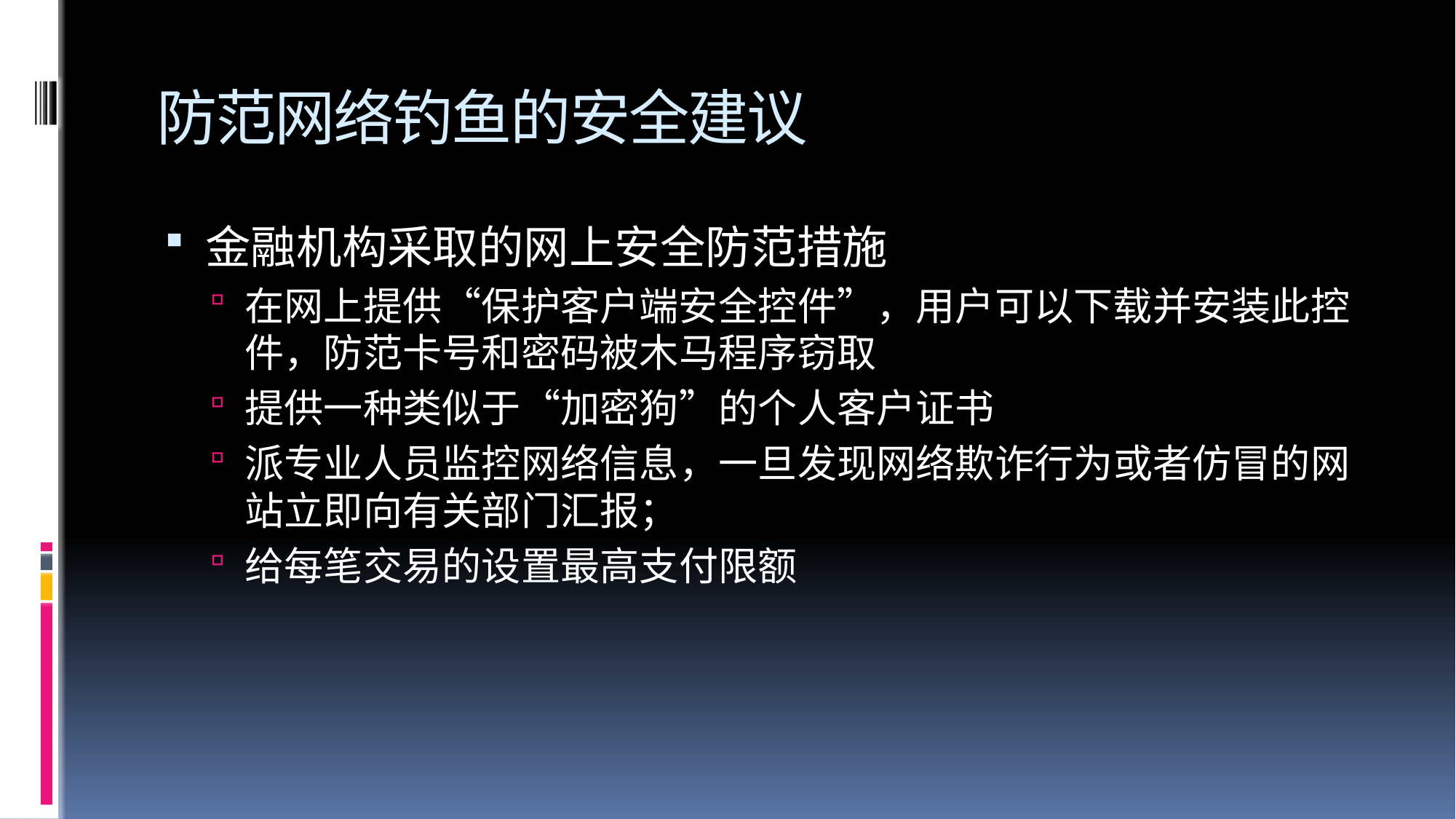

# 防范网络钓鱼的安全建议
金融机构采取的网上安全防范措施
在网上提供“保护客户端安全控件”，用户可以下载并安装此控件，防范卡号和密码被木马程序窃取
提供一种类似于“加密狗”的个人客户证书
派专业人员监控网络信息，一旦发现网络欺诈行为或者仿冒的网站立即向有关部门汇报；
给每笔交易的设置最高支付限额